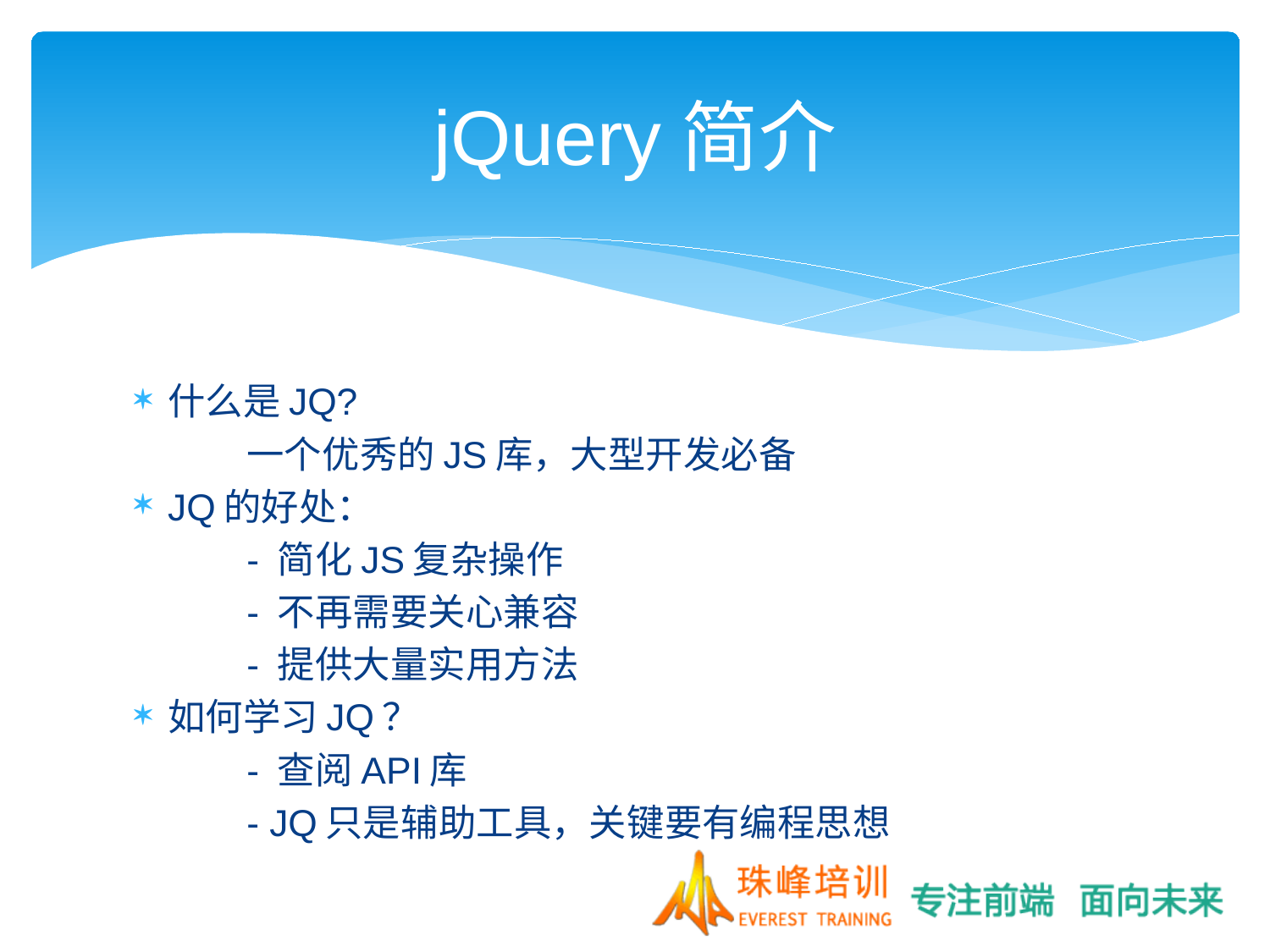

# jQuery简介
什么是JQ?
	一个优秀的JS库，大型开发必备
JQ的好处：
	- 简化JS复杂操作
	- 不再需要关心兼容
	- 提供大量实用方法
如何学习JQ？
	- 查阅API库
	- JQ只是辅助工具，关键要有编程思想